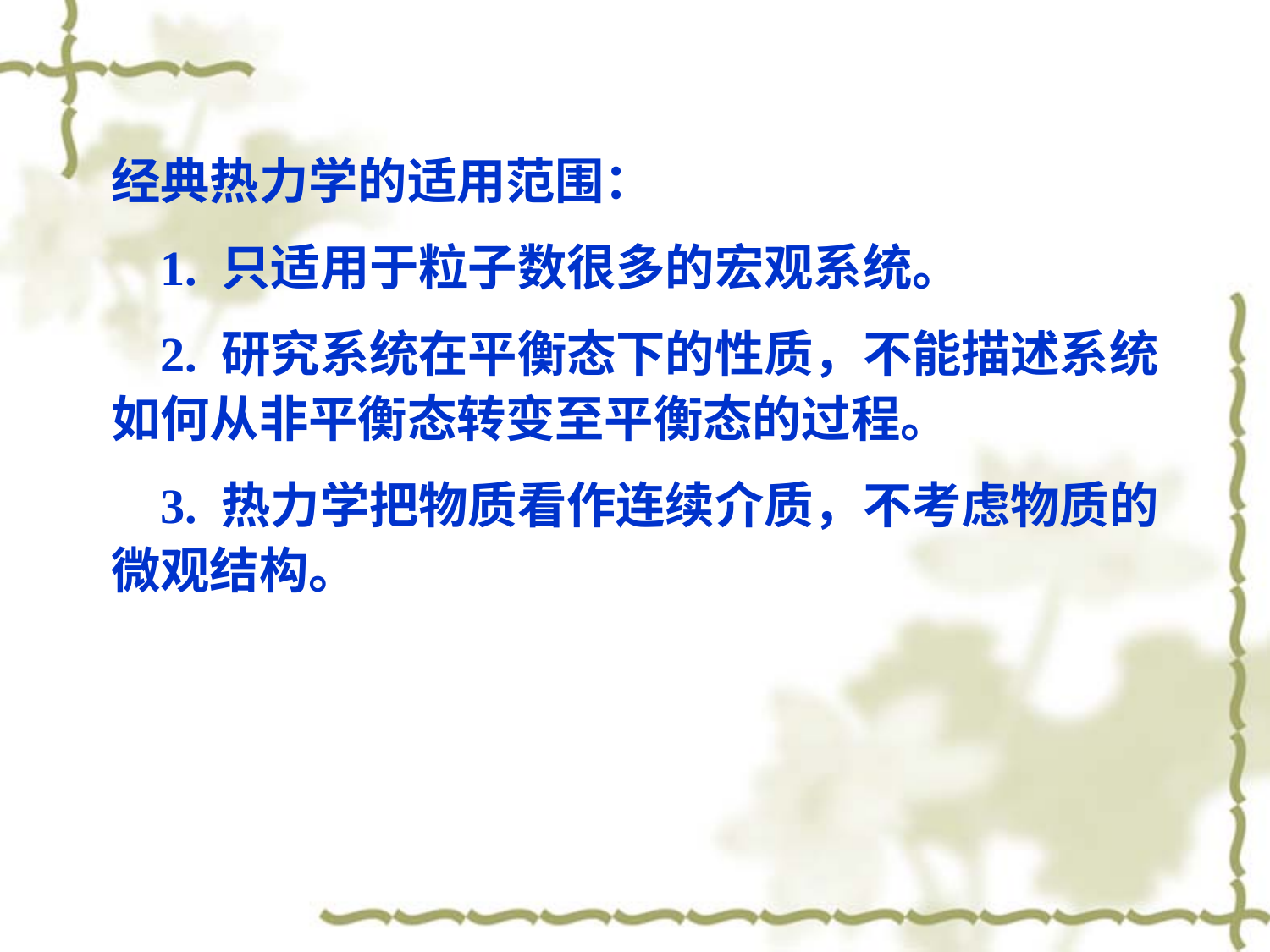

经典热力学的适用范围：
    1. 只适用于粒子数很多的宏观系统。
    2. 研究系统在平衡态下的性质，不能描述系统如何从非平衡态转变至平衡态的过程。
    3. 热力学把物质看作连续介质，不考虑物质的微观结构。